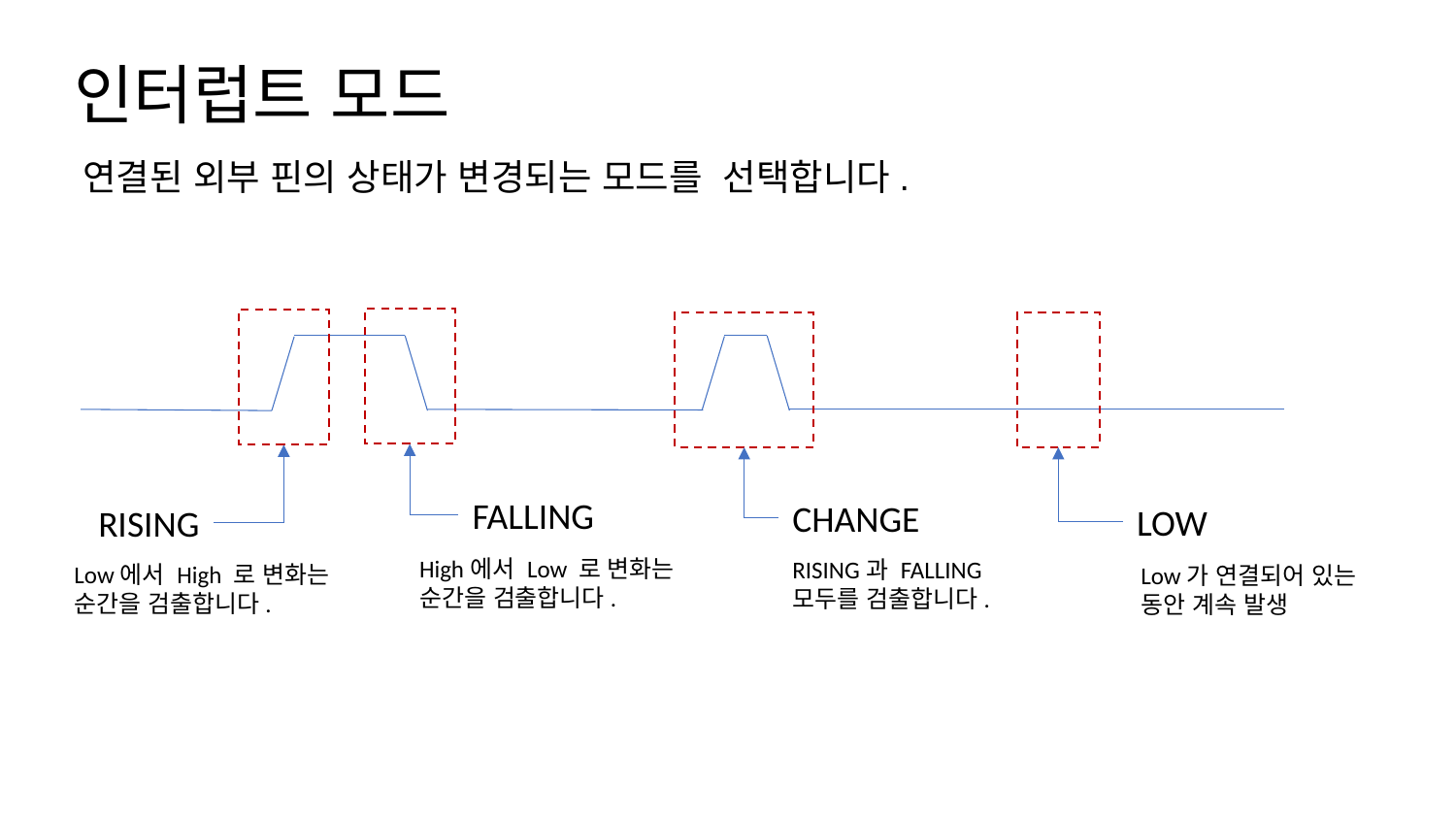

인터럽트 모드
연결된 외부 핀의 상태가 변경되는 모드를  선택합니다.

FALLING
CHANGE
LOW
RISING
High에서 Low 로 변화는 순간을 검출합니다.
RISING과 FALLING 모두를 검출합니다.
Low에서 High 로 변화는 순간을 검출합니다.
Low가 연결되어 있는 동안 계속 발생